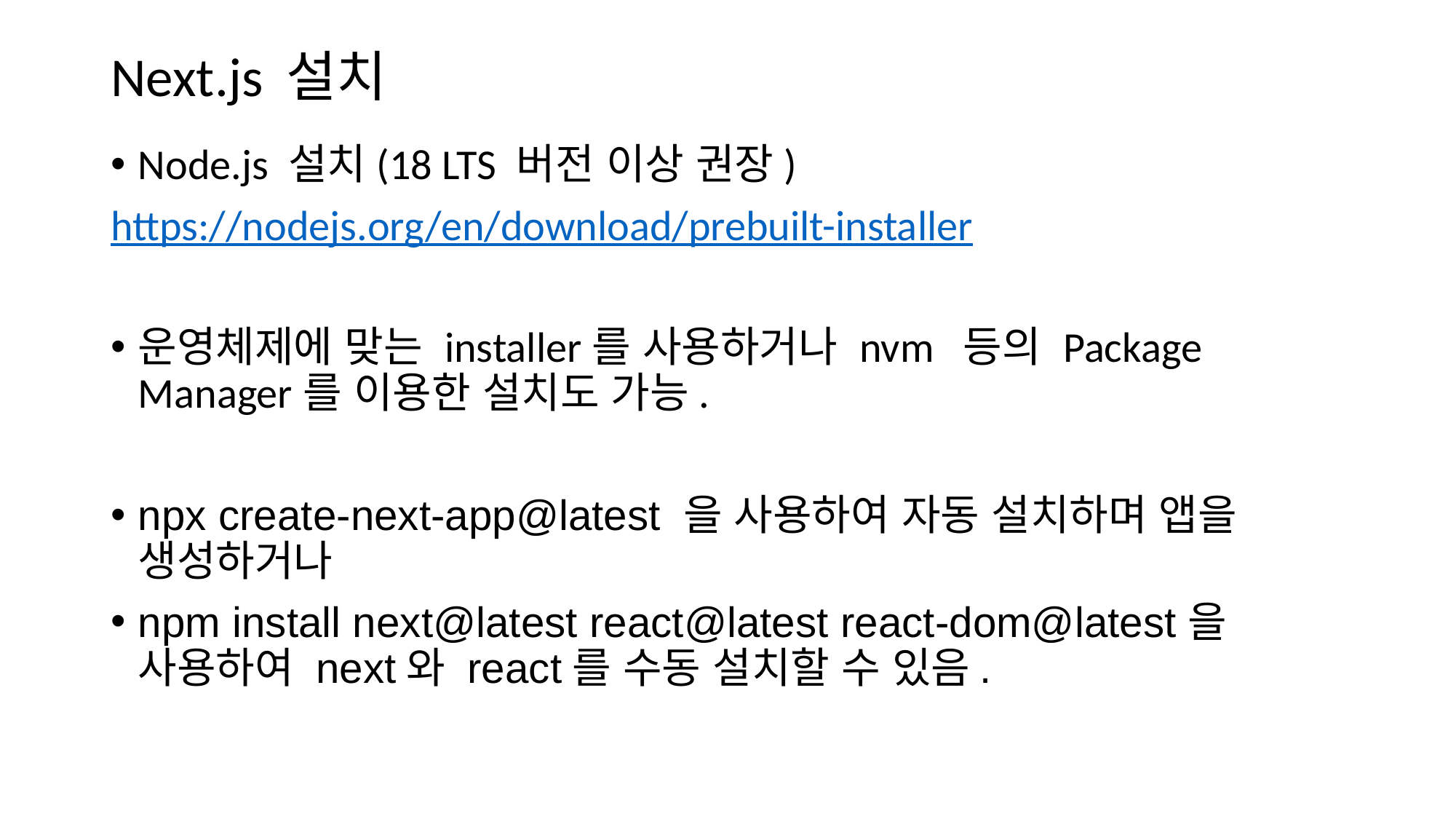

# Next.js 설치
Node.js 설치(18 LTS 버전 이상 권장)
https://nodejs.org/en/download/prebuilt-installer

운영체제에 맞는 installer를 사용하거나 nvm  등의 Package Manager를 이용한 설치도 가능.

npx create-next-app@latest 을 사용하여 자동 설치하며 앱을 생성하거나
npm install next@latest react@latest react-dom@latest을 사용하여 next와 react를 수동 설치할 수 있음.